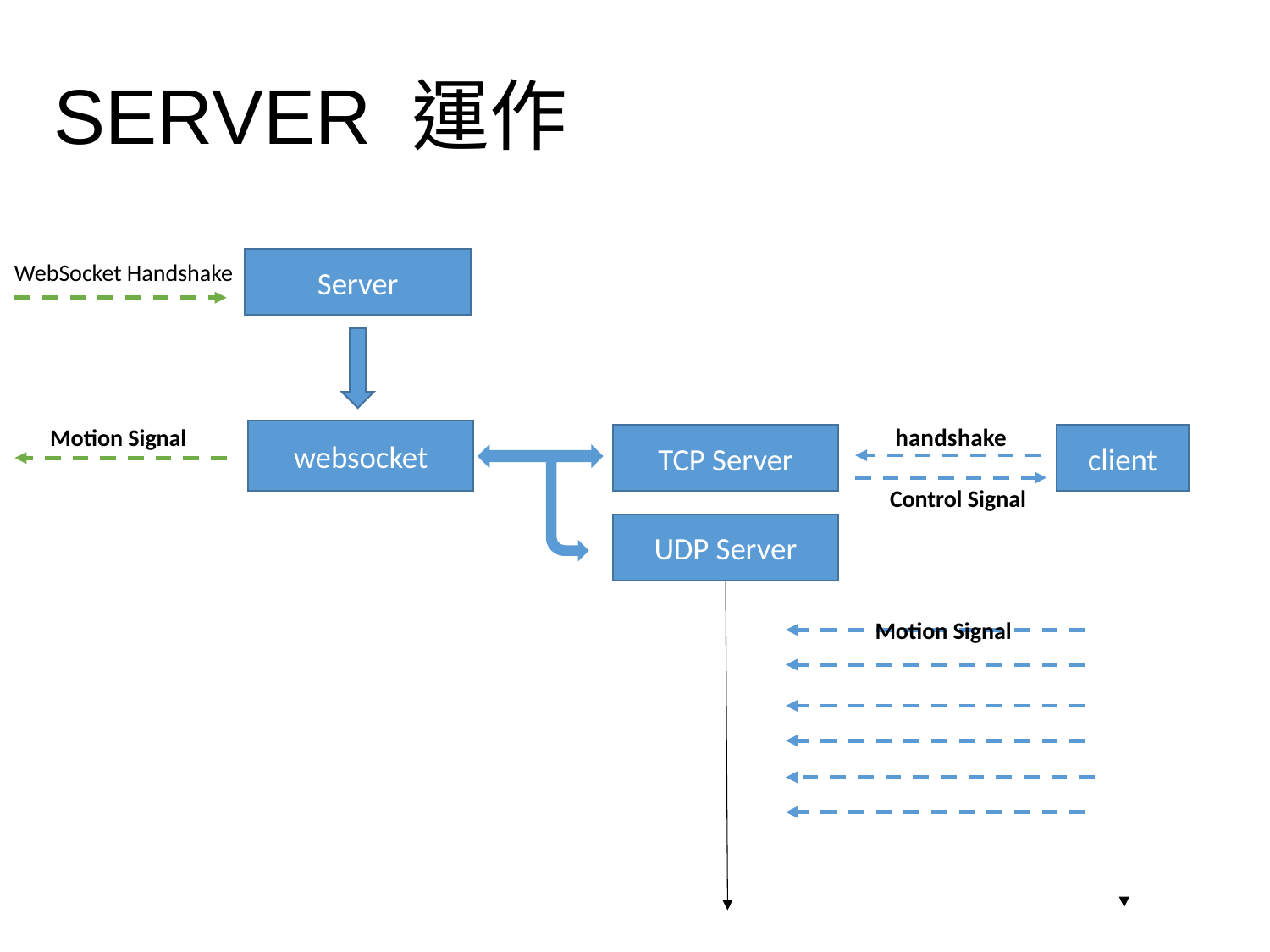

# SERVER 運作
Server
WebSocket Handshake

handshake
Motion Signal
websocket
TCP Server
client

Control Signal
UDP Server
Motion Signal